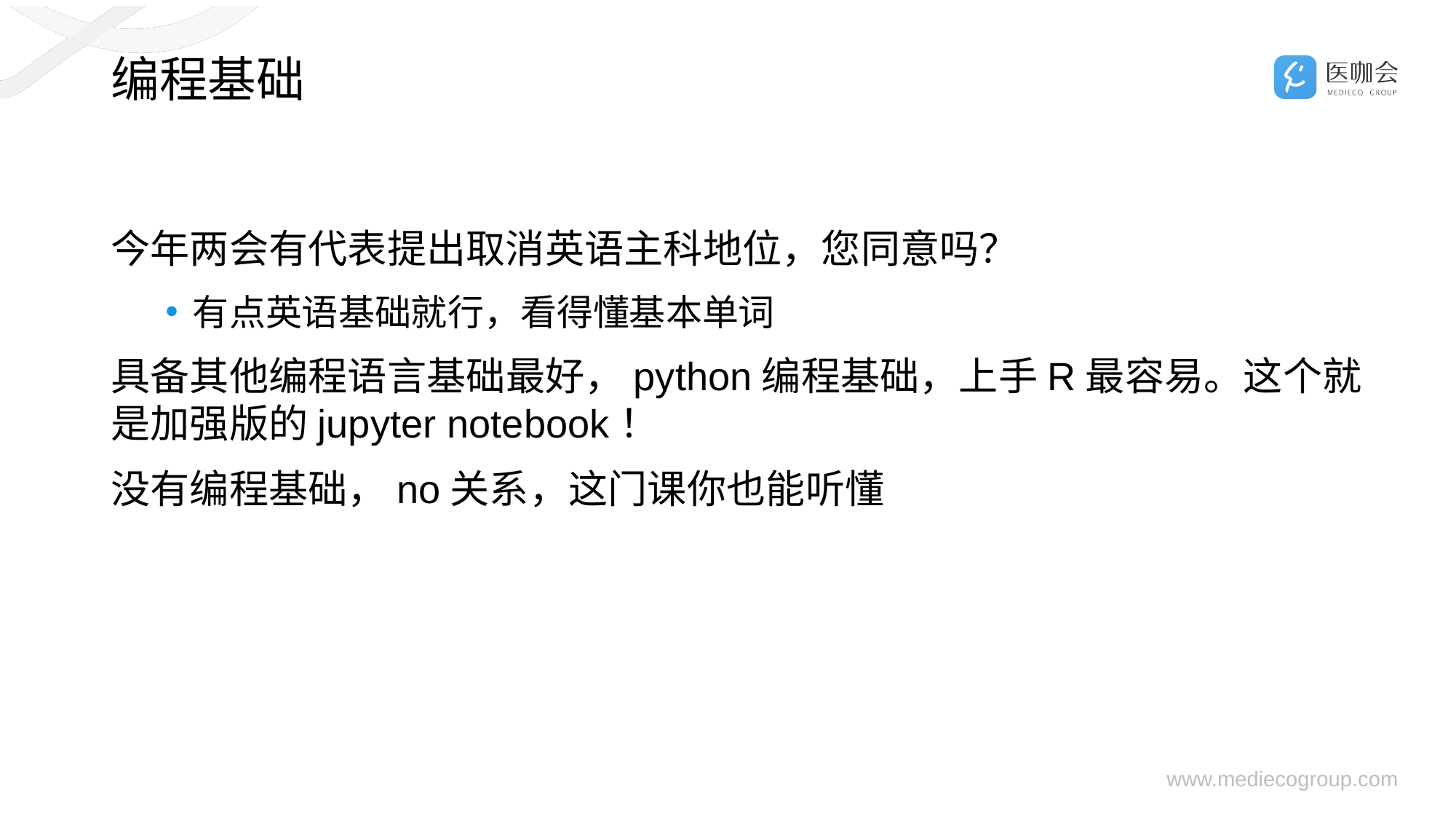

# 编程基础
今年两会有代表提出取消英语主科地位，您同意吗？
有点英语基础就行，看得懂基本单词
具备其他编程语言基础最好，python编程基础，上手R最容易。这个就是加强版的jupyter notebook！
没有编程基础，no关系，这门课你也能听懂